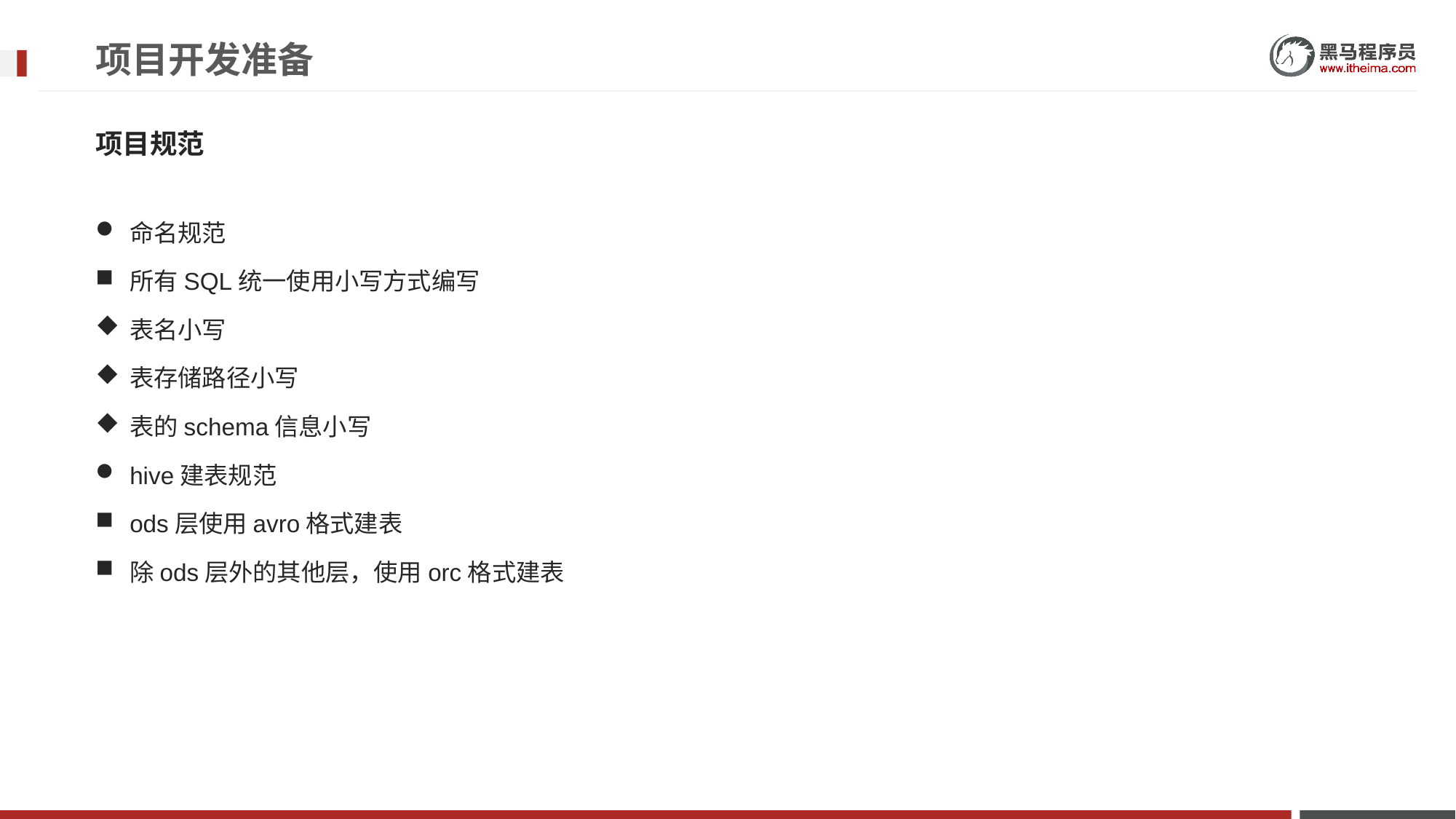

# 项目开发准备
项目规范
命名规范
所有SQL统一使用小写方式编写
表名小写
表存储路径小写
表的schema信息小写
hive建表规范
ods层使用avro格式建表
除ods层外的其他层，使用orc格式建表